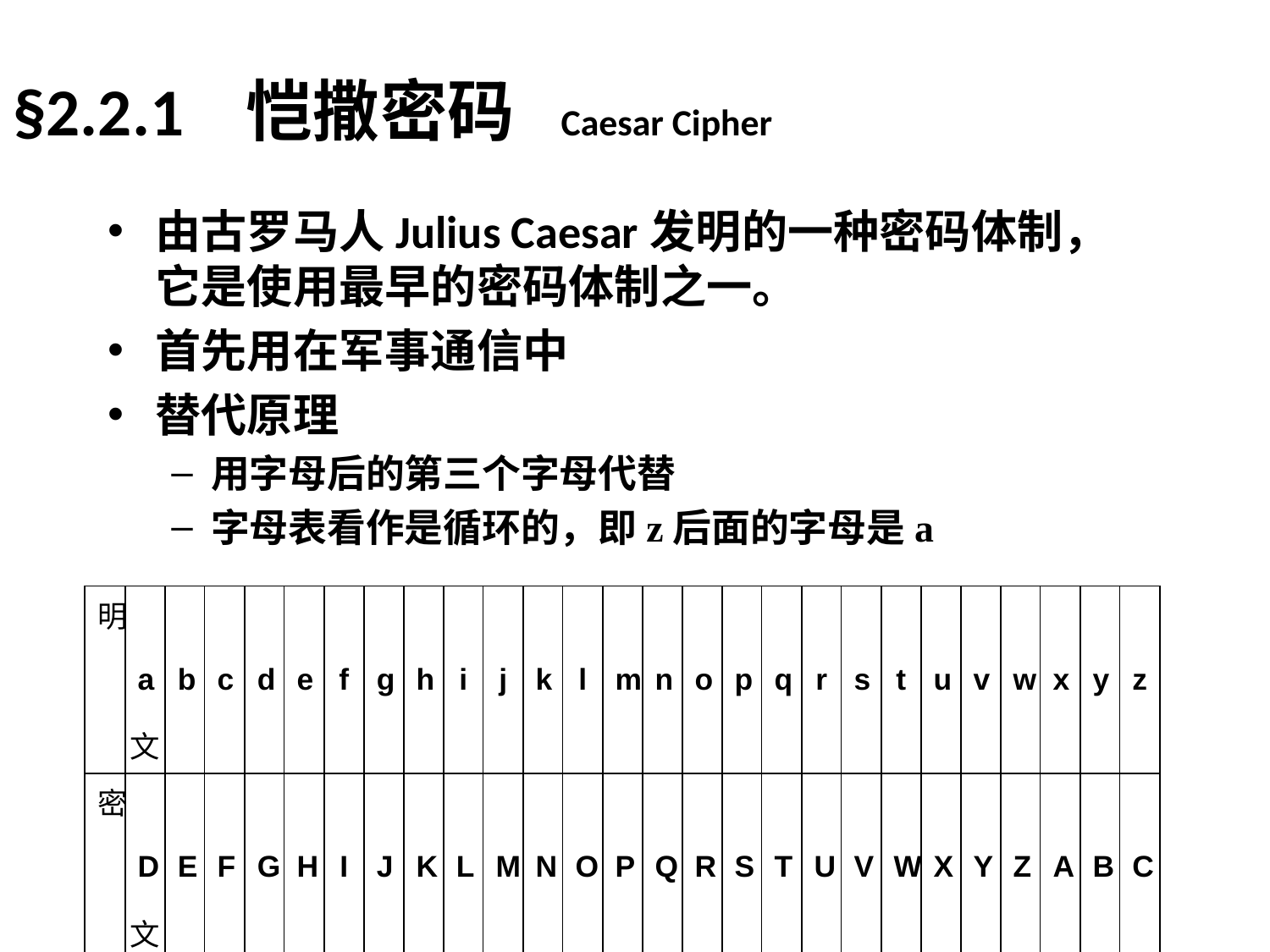

# §2.2.1   恺撒密码  Caesar Cipher
由古罗马人Julius Caesar发明的一种密码体制，它是使用最早的密码体制之一。
首先用在军事通信中
替代原理
用字母后的第三个字母代替
字母表看作是循环的，即z后面的字母是a
| 明 文 | a | b | c | d | e | f | g | h | i | j | k | l | m | n | o | p | q | r | s | t | u | v | w | x | y | z |
| --- | --- | --- | --- | --- | --- | --- | --- | --- | --- | --- | --- | --- | --- | --- | --- | --- | --- | --- | --- | --- | --- | --- | --- | --- | --- | --- |
| 密 文 | D | E | F | G | H | I | J | K | L | M | N | O | P | Q | R | S | T | U | V | W | X | Y | Z | A | B | C |